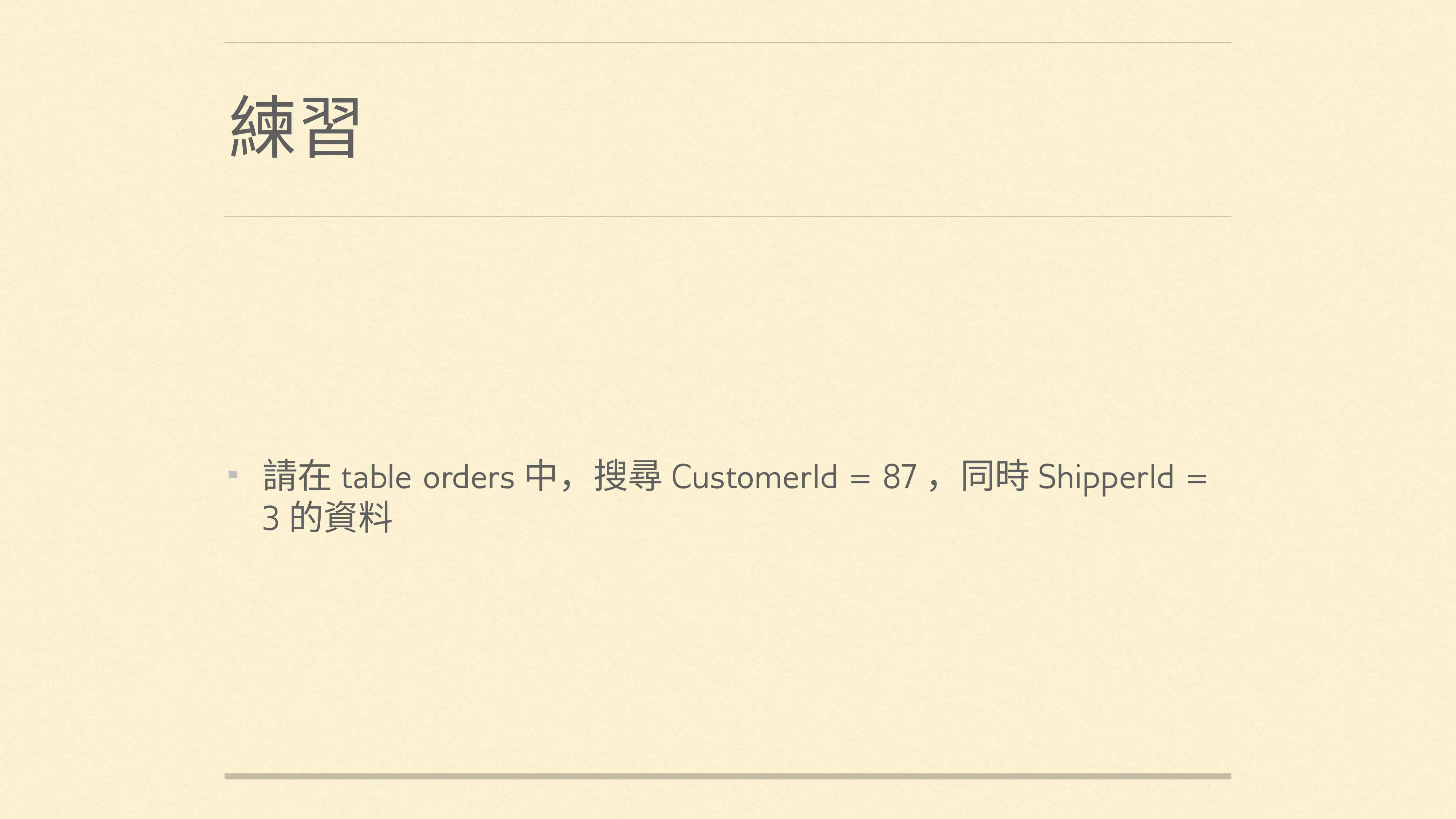

# 練習
請在table orders中，搜尋CustomerId = 87，同時ShipperId = 3的資料